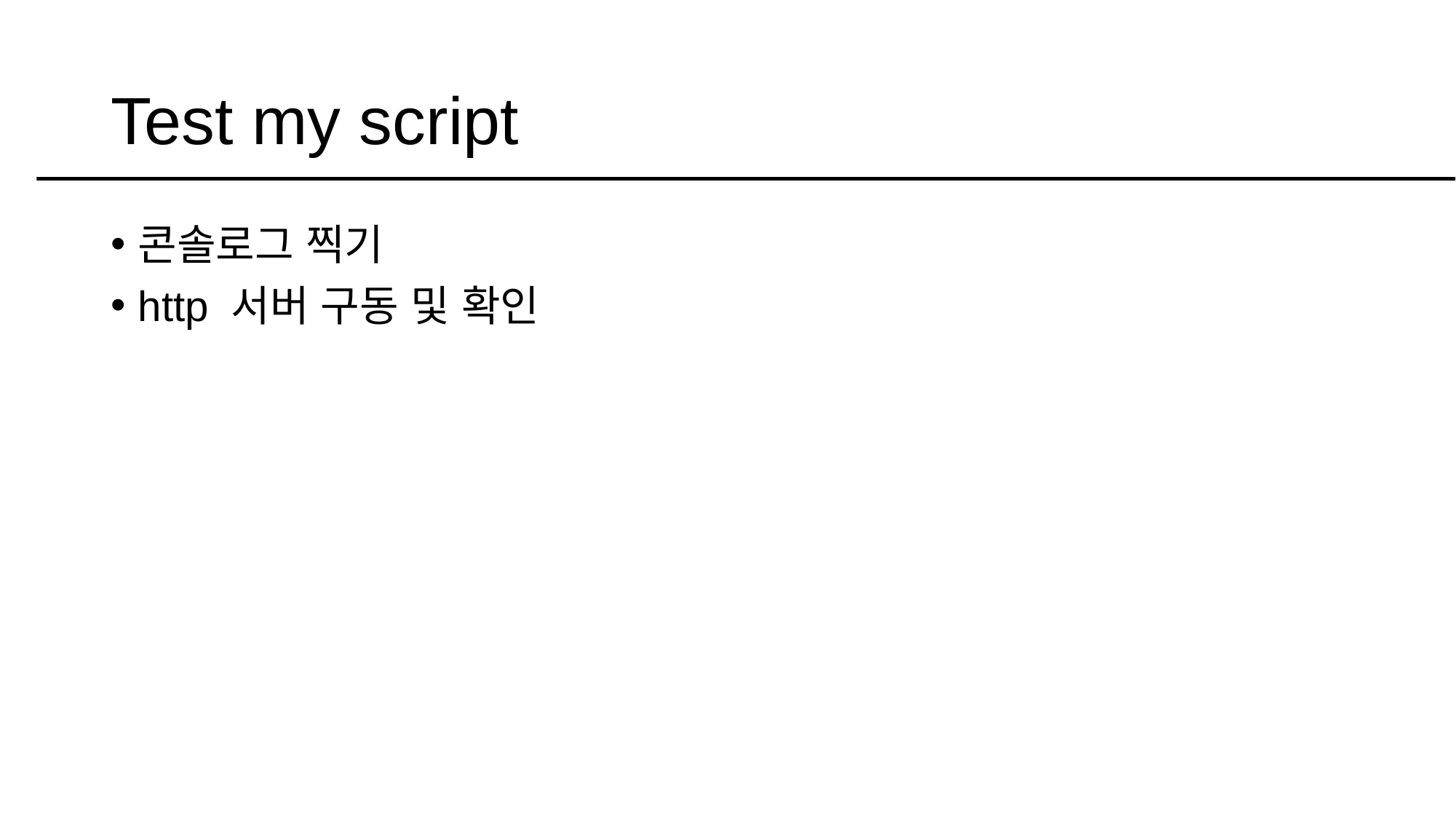

# Test my script
콘솔로그 찍기
http 서버 구동 및 확인